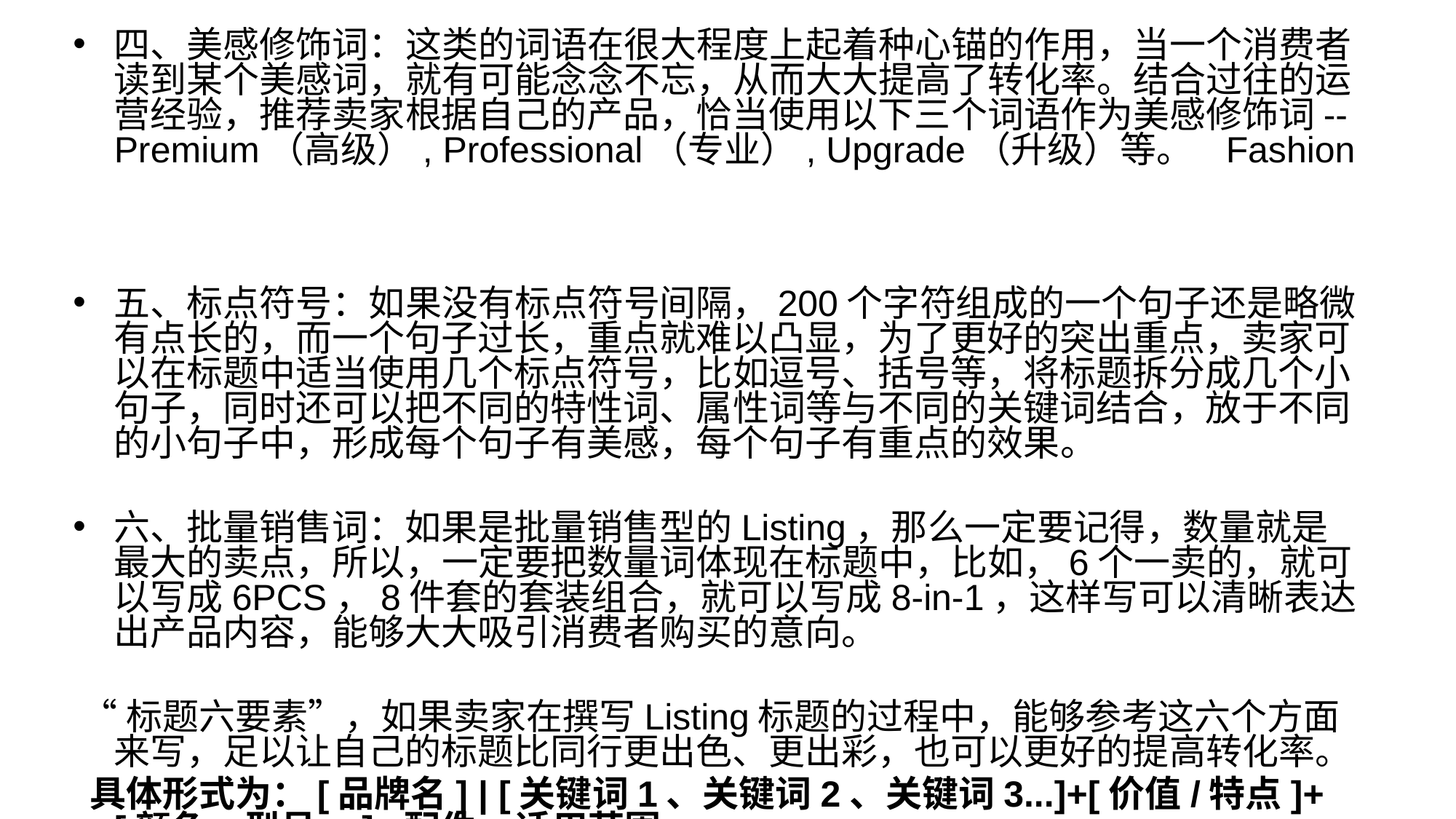

四、美感修饰词：这类的词语在很大程度上起着种心锚的作用，当一个消费者读到某个美感词，就有可能念念不忘，从而大大提高了转化率。结合过往的运营经验，推荐卖家根据自己的产品，恰当使用以下三个词语作为美感修饰词--Premium（高级）, Professional（专业）, Upgrade（升级）等。   Fashion

五、标点符号：如果没有标点符号间隔，200个字符组成的一个句子还是略微有点长的，而一个句子过长，重点就难以凸显，为了更好的突出重点，卖家可以在标题中适当使用几个标点符号，比如逗号、括号等，将标题拆分成几个小句子，同时还可以把不同的特性词、属性词等与不同的关键词结合，放于不同的小句子中，形成每个句子有美感，每个句子有重点的效果。

六、批量销售词：如果是批量销售型的Listing，那么一定要记得，数量就是最大的卖点，所以，一定要把数量词体现在标题中，比如，6个一卖的，就可以写成6PCS，8件套的套装组合，就可以写成8-in-1，这样写可以清晰表达出产品内容，能够大大吸引消费者购买的意向。

 “标题六要素”，如果卖家在撰写Listing标题的过程中，能够参考这六个方面来写，足以让自己的标题比同行更出色、更出彩，也可以更好的提高转化率。
 具体形式为：[品牌名] | [关键词1、关键词2、关键词3...]+[价值/特点]+[颜色、型号…]+配件+适用范围